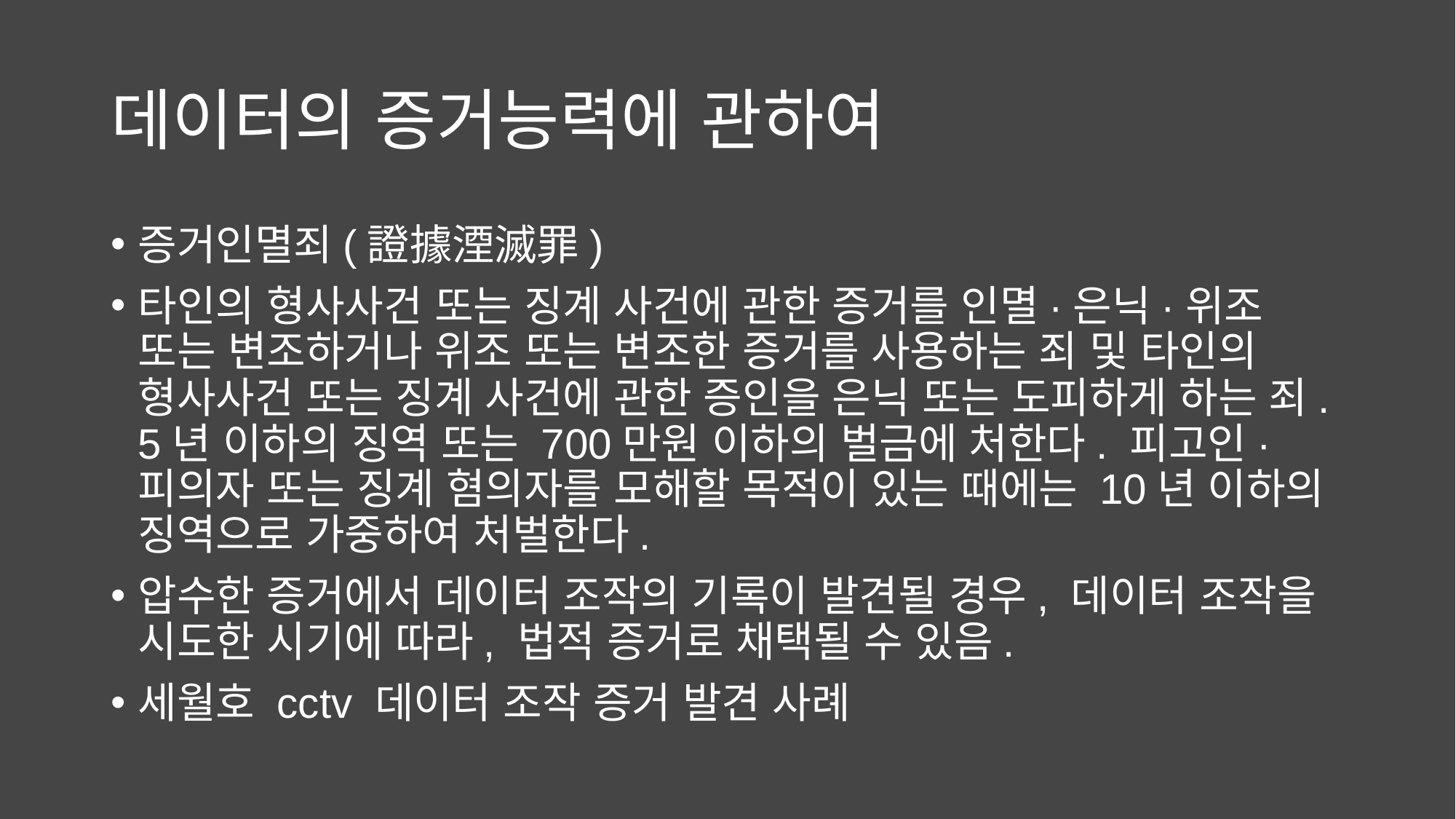

# 데이터의 증거능력에 관하여
증거인멸죄(證據湮滅罪)
타인의 형사사건 또는 징계 사건에 관한 증거를 인멸·은닉·위조 또는 변조하거나 위조 또는 변조한 증거를 사용하는 죄 및 타인의 형사사건 또는 징계 사건에 관한 증인을 은닉 또는 도피하게 하는 죄. 5년 이하의 징역 또는 700만원 이하의 벌금에 처한다. 피고인·피의자 또는 징계 혐의자를 모해할 목적이 있는 때에는 10년 이하의 징역으로 가중하여 처벌한다.
압수한 증거에서 데이터 조작의 기록이 발견될 경우, 데이터 조작을 시도한 시기에 따라, 법적 증거로 채택될 수 있음.
세월호 cctv 데이터 조작 증거 발견 사례